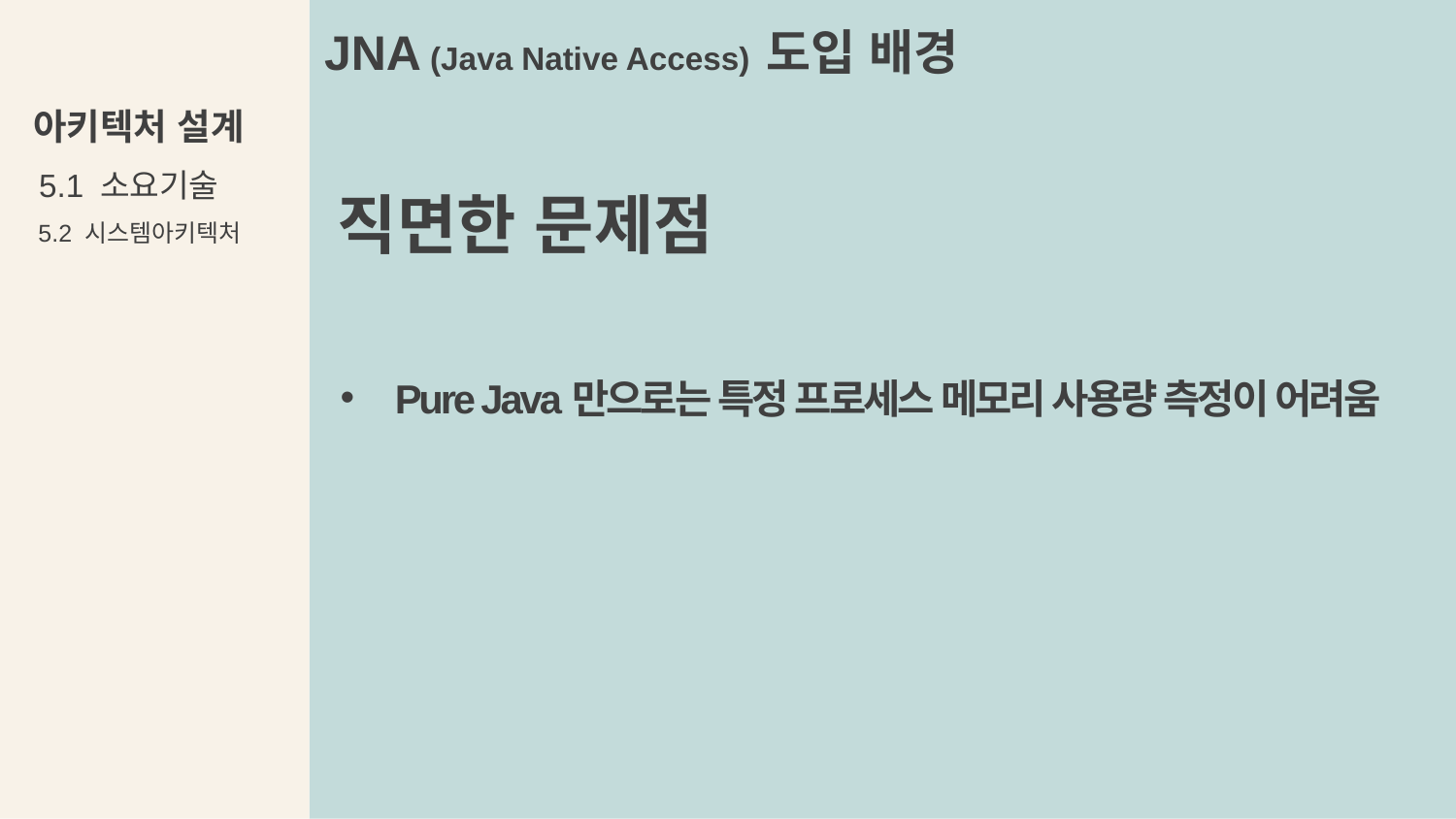

JNA (Java Native Access) 도입 배경
아키텍처 설계
5.1 소요기술
직면한 문제점
5.2 시스템아키텍처
Pure Java만으로는 특정 프로세스 메모리 사용량 측정이 어려움